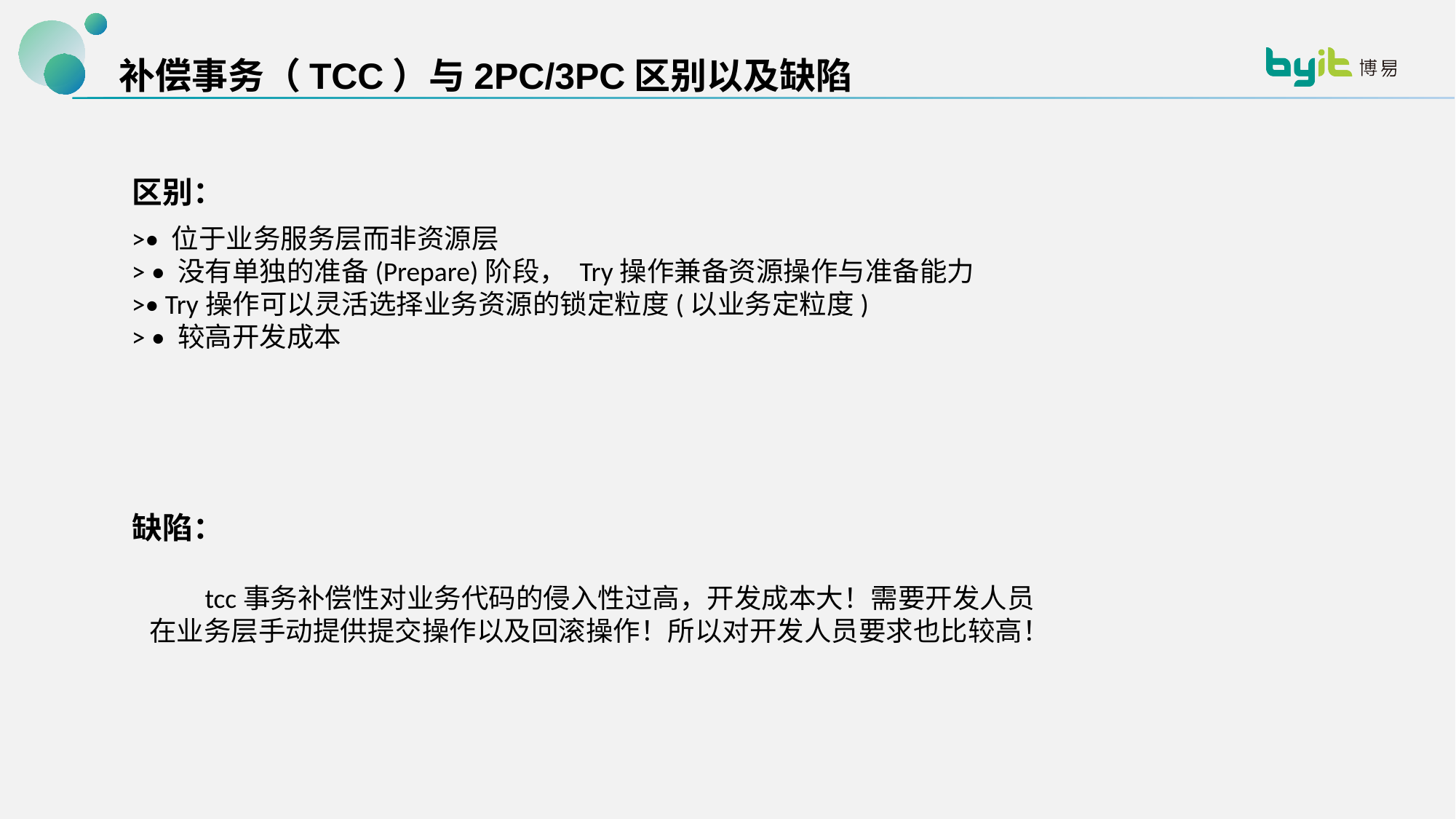

补偿事务（TCC）与2PC/3PC区别以及缺陷
区别：
>• 位于业务服务层而非资源层
> • 没有单独的准备(Prepare)阶段， Try操作兼备资源操作与准备能力
>• Try操作可以灵活选择业务资源的锁定粒度(以业务定粒度)
> • 较高开发成本
缺陷：
         tcc事务补偿性对业务代码的侵入性过高，开发成本大！需要开发人员在业务层手动提供提交操作以及回滚操作！所以对开发人员要求也比较高！